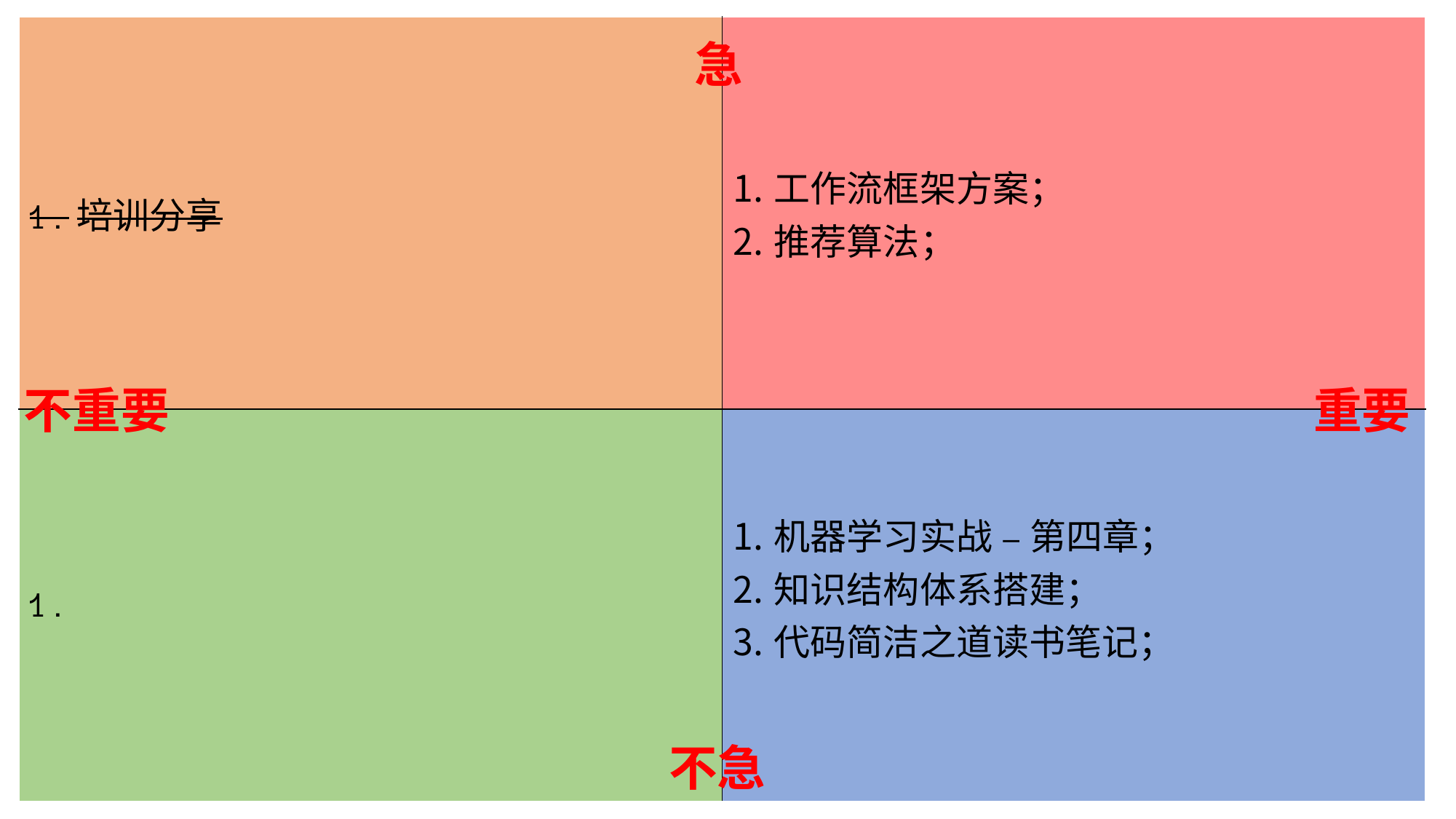

| 1.培训分享 | 工作流框架方案； 推荐算法； |
| --- | --- |
| 1. | 机器学习实战-第四章； 知识结构体系搭建； 代码简洁之道读书笔记； |
急
不重要
重要
不急